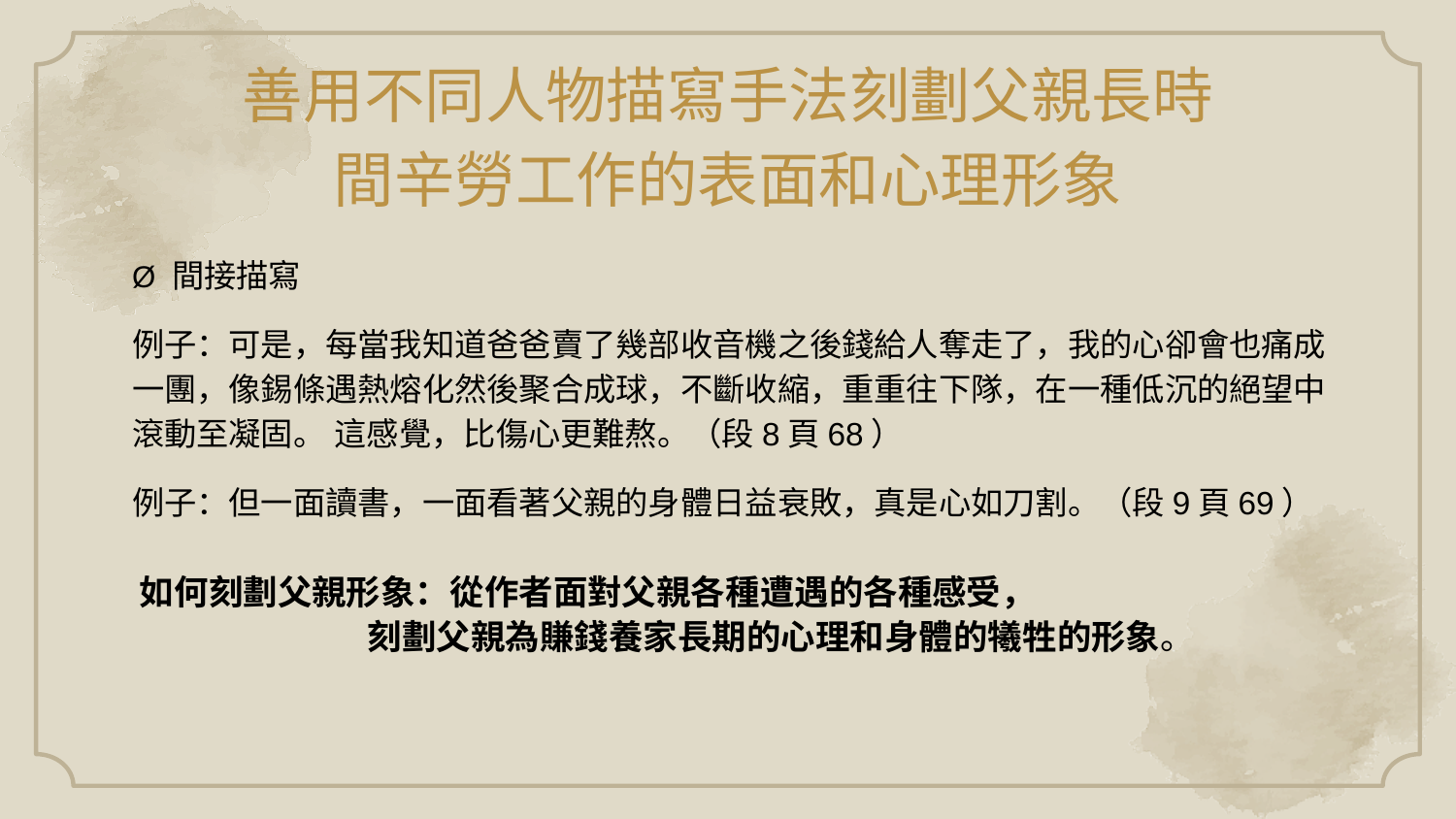

善用不同人物描寫手法刻劃父親長時間辛勞工作的表面和心理形象

Ø  間接描寫
例子：可是，每當我知道爸爸賣了幾部收音機之後錢給人奪走了，我的心卻會也痛成一團，像錫條遇熱熔化然後聚合成球，不斷收縮，重重往下隊，在一種低沉的絕望中滾動至凝固。 這感覺，比傷心更難熬。（段8頁68）
例子：但一面讀書，一面看著父親的身體日益衰敗，真是心如刀割。（段9頁69）

     如何刻劃父親形象：從作者面對父親各種遭遇的各種感受，
                                  刻劃父親為賺錢養家長期的心理和身體的犧牲的形象。